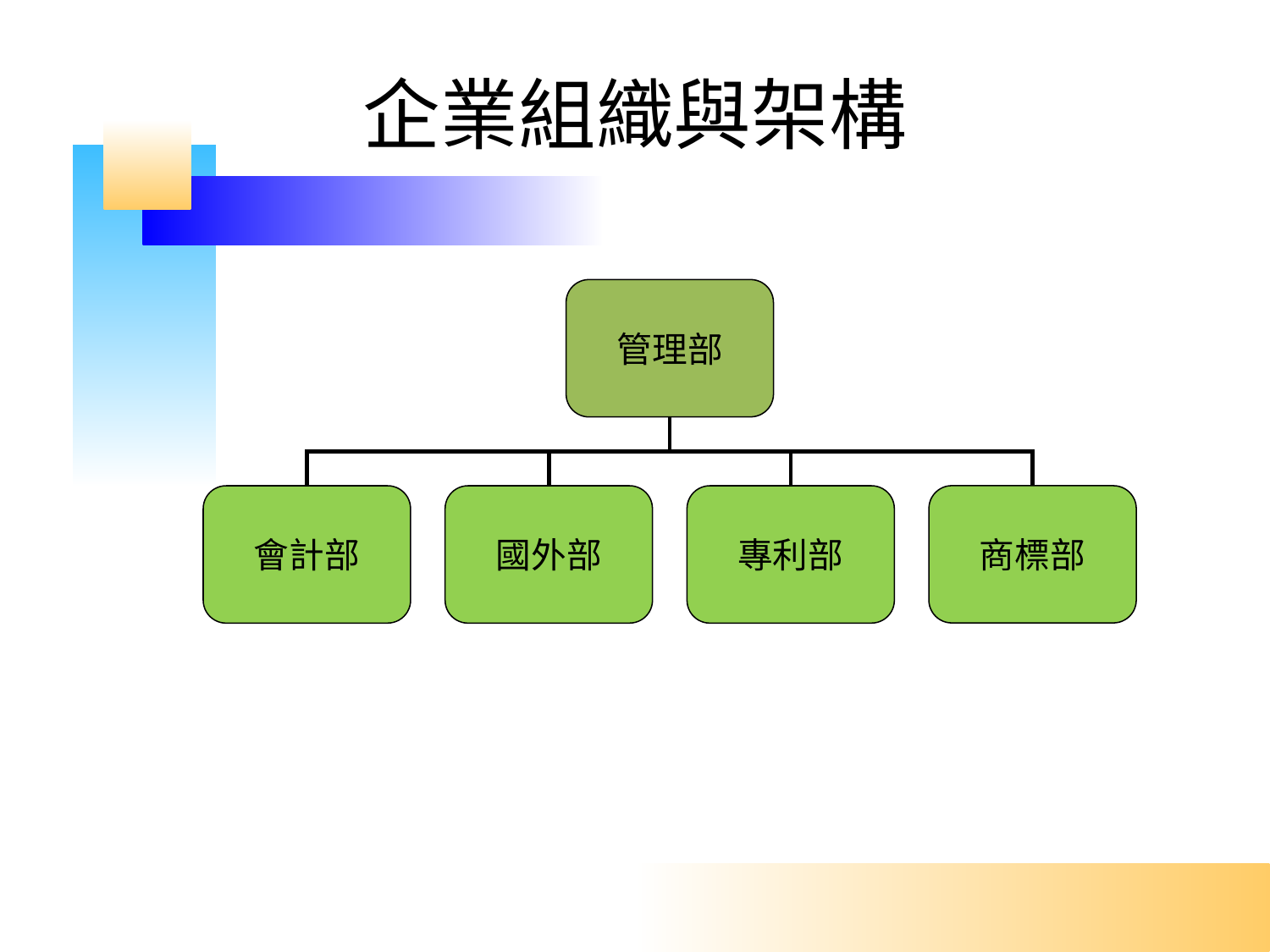

# 企業組織與架構
管理部
會計部
國外部
專利部
商標部